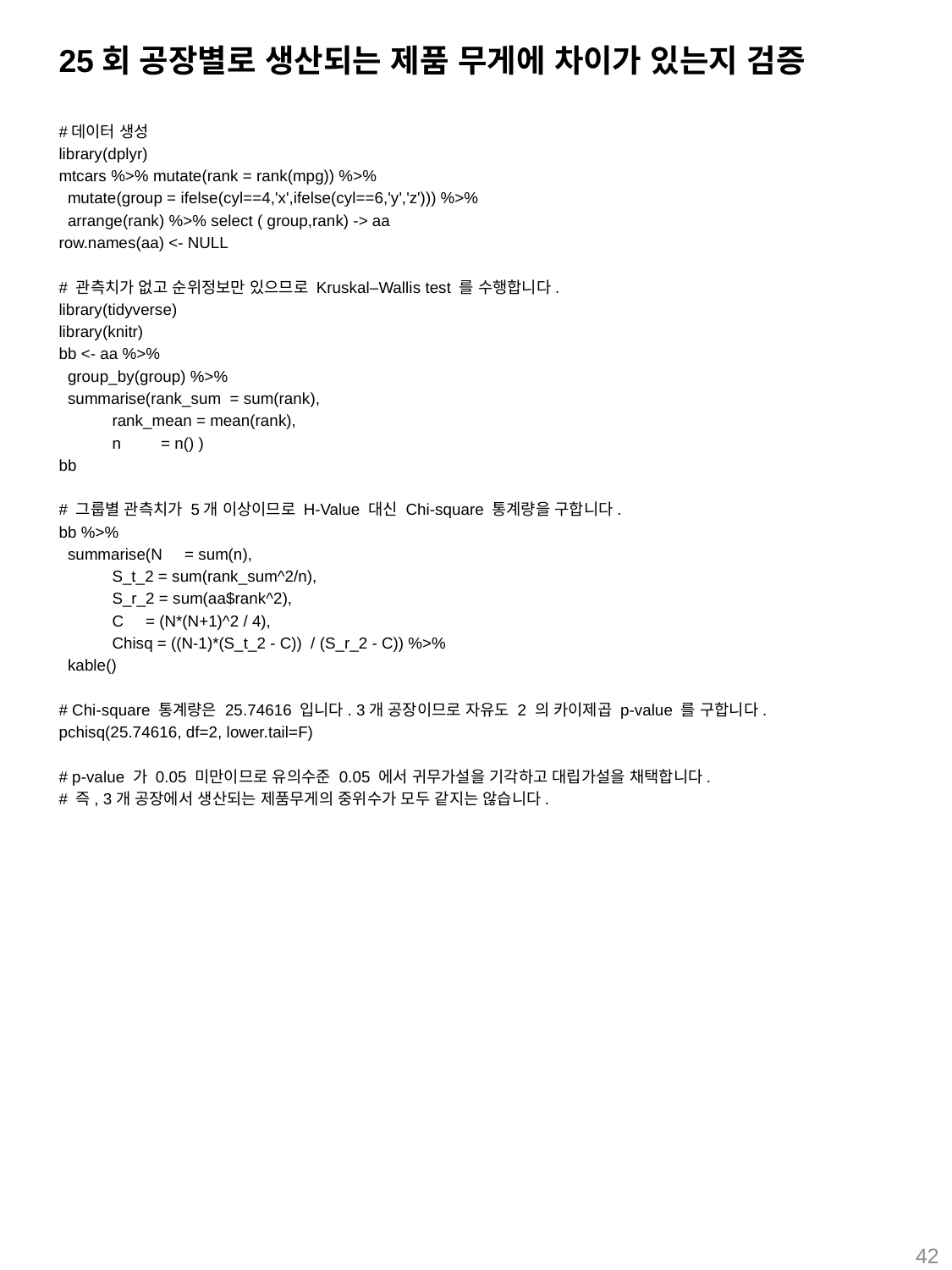

# 25회 공장별로 생산되는 제품 무게에 차이가 있는지 검증
#데이터 생성
library(dplyr)
mtcars %>% mutate(rank = rank(mpg)) %>%
  mutate(group = ifelse(cyl==4,'x',ifelse(cyl==6,'y','z'))) %>%
  arrange(rank) %>% select ( group,rank) -> aa
row.names(aa) <- NULL

# 관측치가 없고 순위정보만 있으므로 Kruskal–Wallis test 를 수행합니다.
library(tidyverse)
library(knitr)
bb <- aa %>%
  group_by(group) %>%
  summarise(rank_sum  = sum(rank),
            rank_mean = mean(rank),
            n         = n() )
bb

# 그룹별 관측치가 5개 이상이므로 H-Value 대신 Chi-square 통계량을 구합니다.
bb %>%
  summarise(N     = sum(n),
            S_t_2 = sum(rank_sum^2/n),
            S_r_2 = sum(aa$rank^2),
            C     = (N*(N+1)^2 / 4),
            Chisq = ((N-1)*(S_t_2 - C))  / (S_r_2 - C)) %>%
  kable()

# Chi-square 통계량은 25.74616 입니다. 3개 공장이므로 자유도 2 의 카이제곱 p-value 를 구합니다.
pchisq(25.74616, df=2, lower.tail=F)

# p-value 가 0.05 미만이므로 유의수준 0.05 에서 귀무가설을 기각하고 대립가설을 채택합니다.
# 즉, 3개 공장에서 생산되는 제품무게의 중위수가 모두 같지는 않습니다.
42